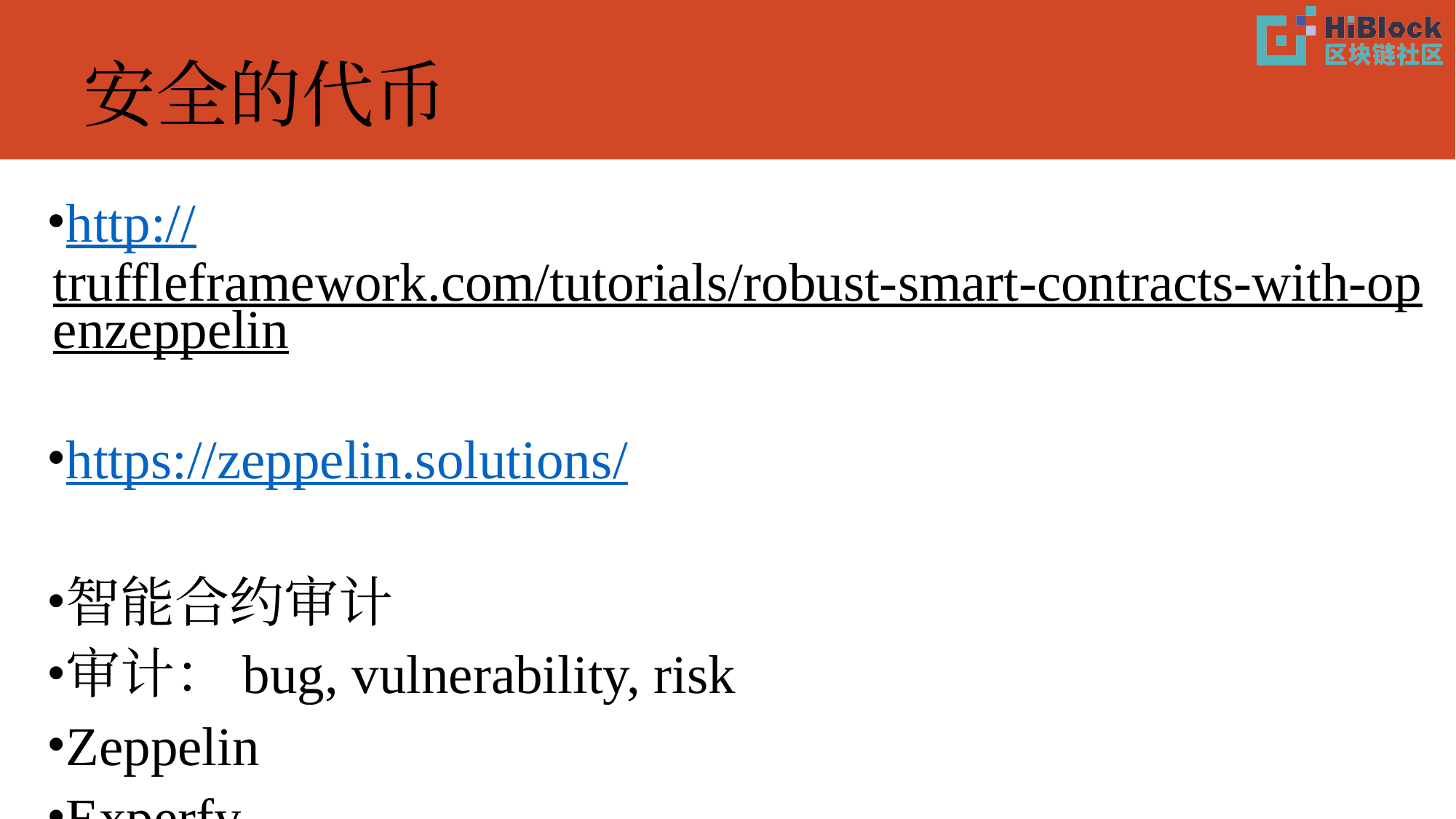

# 安全的代币
http://truffleframework.com/tutorials/robust-smart-contracts-with-openzeppelin
https://zeppelin.solutions/

智能合约审计
审计：bug, vulnerability, risk
Zeppelin
Experfy
Solidify